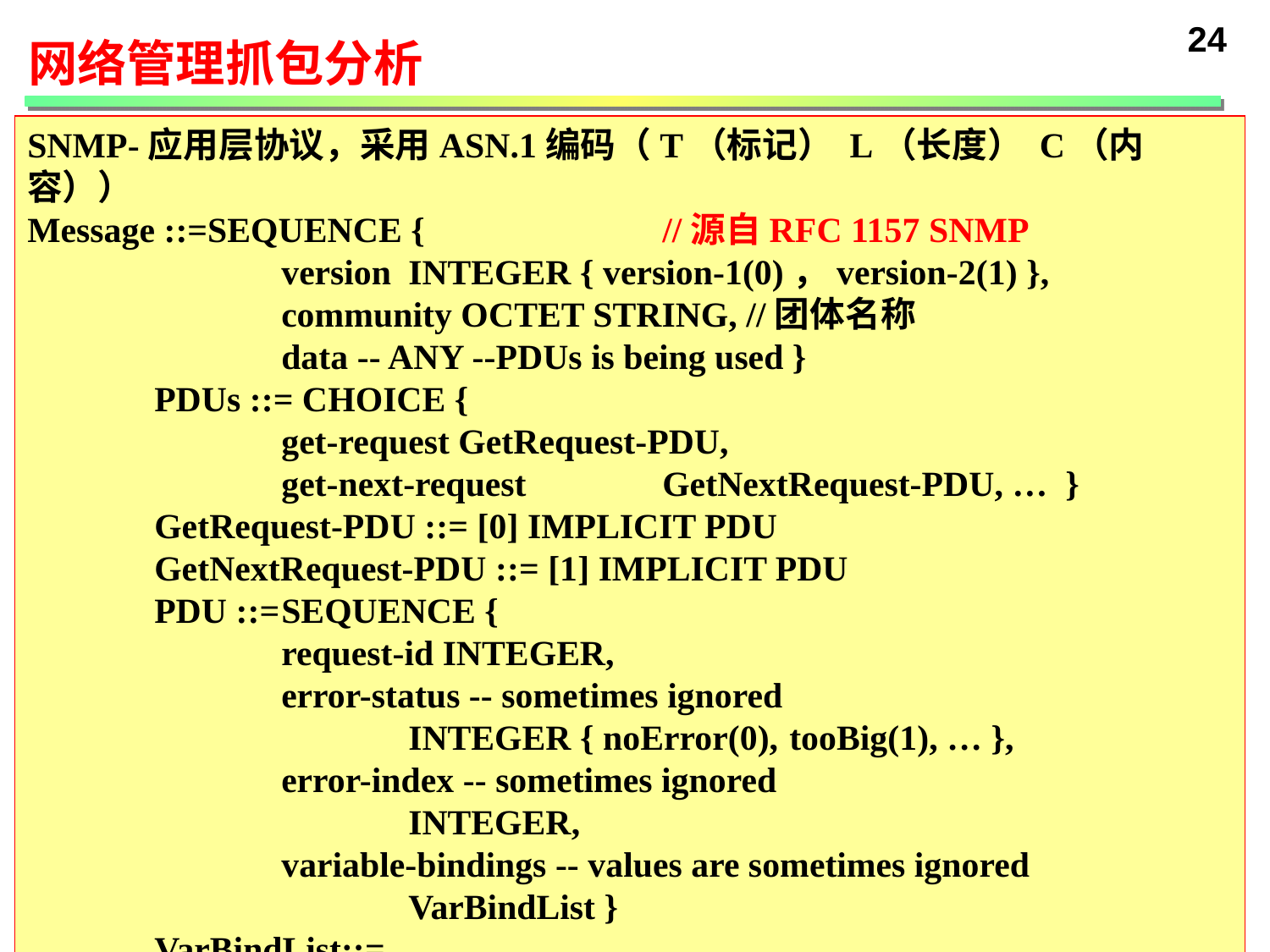

24
网络管理抓包分析

SNMP-应用层协议，采用ASN.1编码（T（标记） L（长度） C（内容））
Message ::=SEQUENCE { 		//源自RFC 1157 SNMP
		version	INTEGER { version-1(0)，version-2(1) },
		community OCTET STRING, //团体名称
		data -- ANY --PDUs is being used }
	PDUs ::= CHOICE {
		get-request GetRequest-PDU,
		get-next-request 	GetNextRequest-PDU, …  }
	GetRequest-PDU ::= [0] IMPLICIT PDU
	GetNextRequest-PDU ::= [1] IMPLICIT PDU
	PDU ::=	SEQUENCE {
		request-id INTEGER,
		error-status -- sometimes ignored
			INTEGER { noError(0), 	tooBig(1), … },
		error-index -- sometimes ignored
			INTEGER,
		variable-bindings -- values are sometimes ignored
			VarBindList }
 	VarBindList::=	…